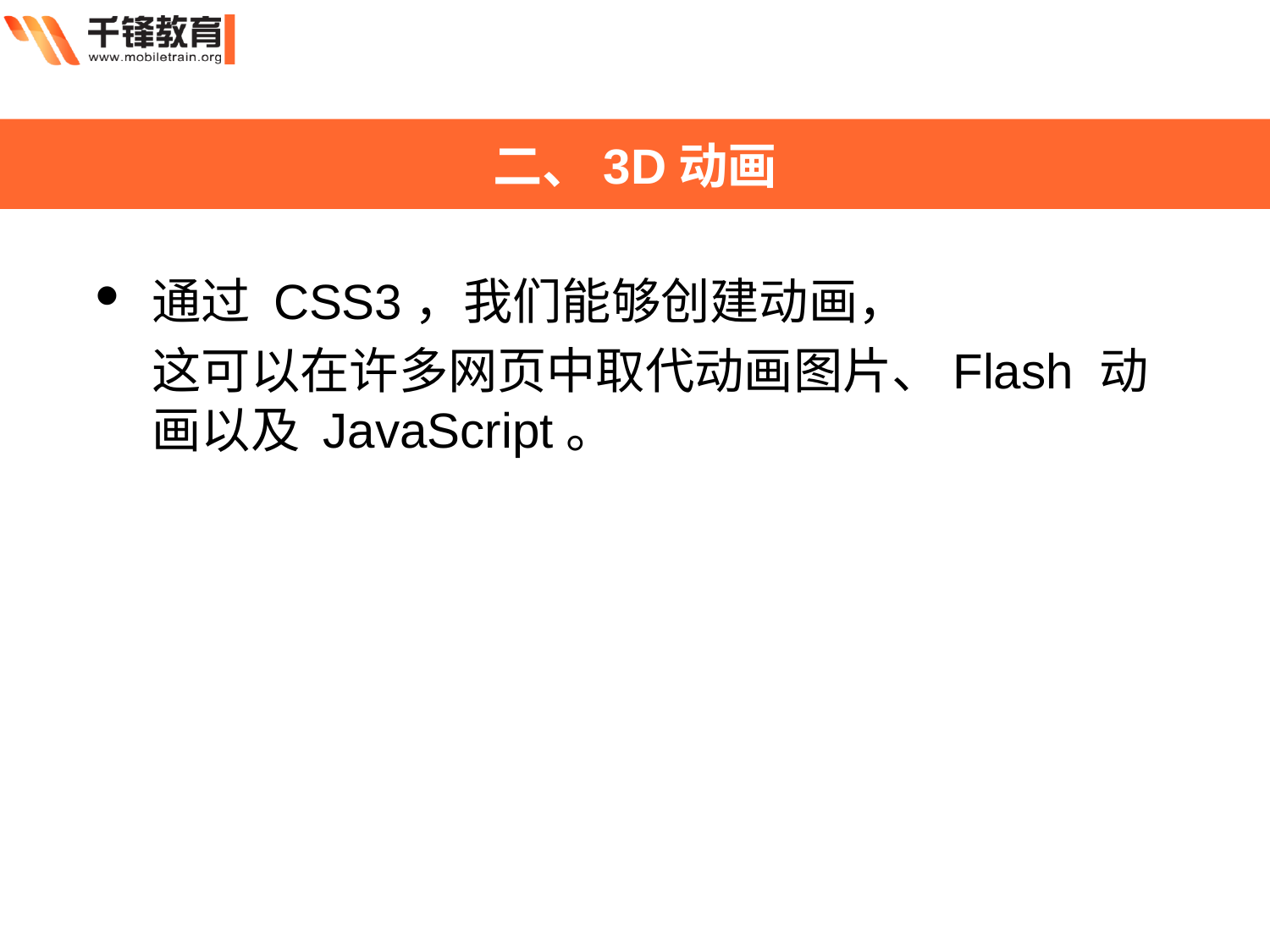

二、3D动画
通过 CSS3，我们能够创建动画，
	这可以在许多网页中取代动画图片、Flash 动画以及 JavaScript。